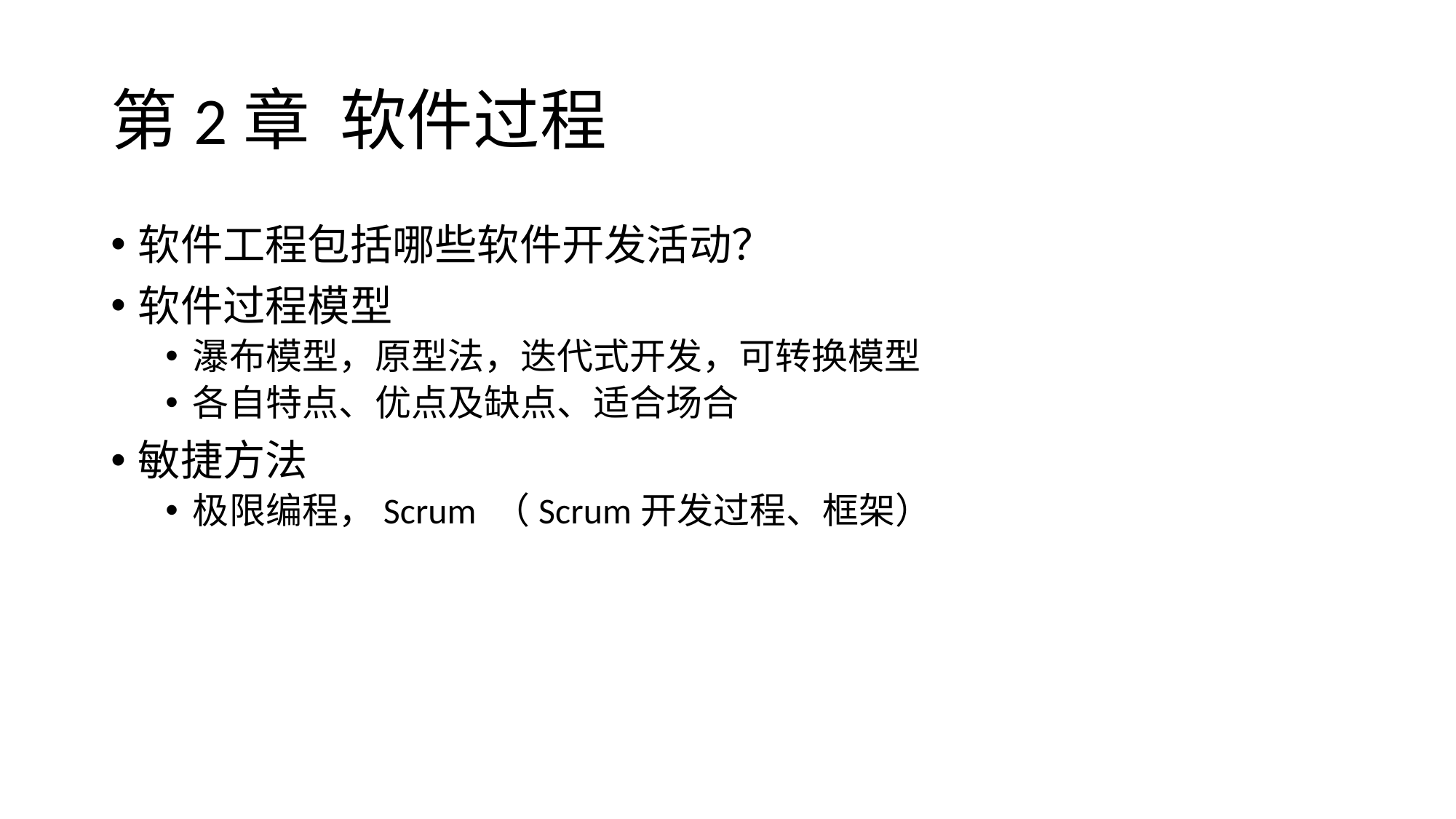

# 第2章  软件过程
软件工程包括哪些软件开发活动？
软件过程模型
瀑布模型，原型法，迭代式开发，可转换模型
各自特点、优点及缺点、适合场合
敏捷方法
极限编程，Scrum （Scrum开发过程、框架）